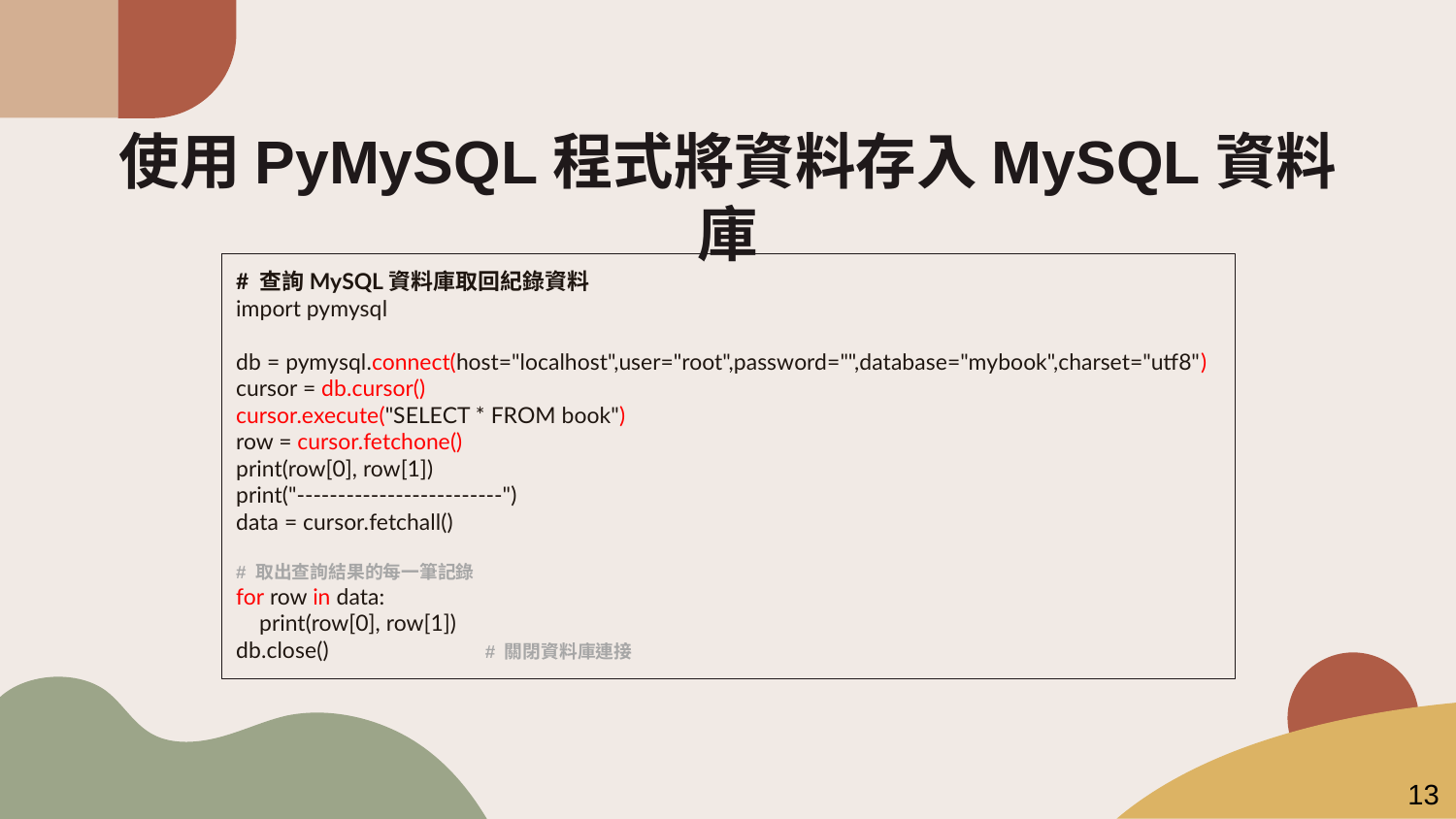

# 使用PyMySQL程式將資料存入MySQL資料庫
# 查詢MySQL資料庫取回紀錄資料
import pymysql

db = pymysql.connect(host="localhost",user="root",password="",database="mybook",charset="utf8")
cursor = db.cursor()
cursor.execute("SELECT * FROM book")
row = cursor.fetchone()
print(row[0], row[1])
print("-------------------------")
data = cursor.fetchall()

# 取出查詢結果的每一筆記錄
for row in data:
    print(row[0], row[1])
db.close()                            # 關閉資料庫連接
13